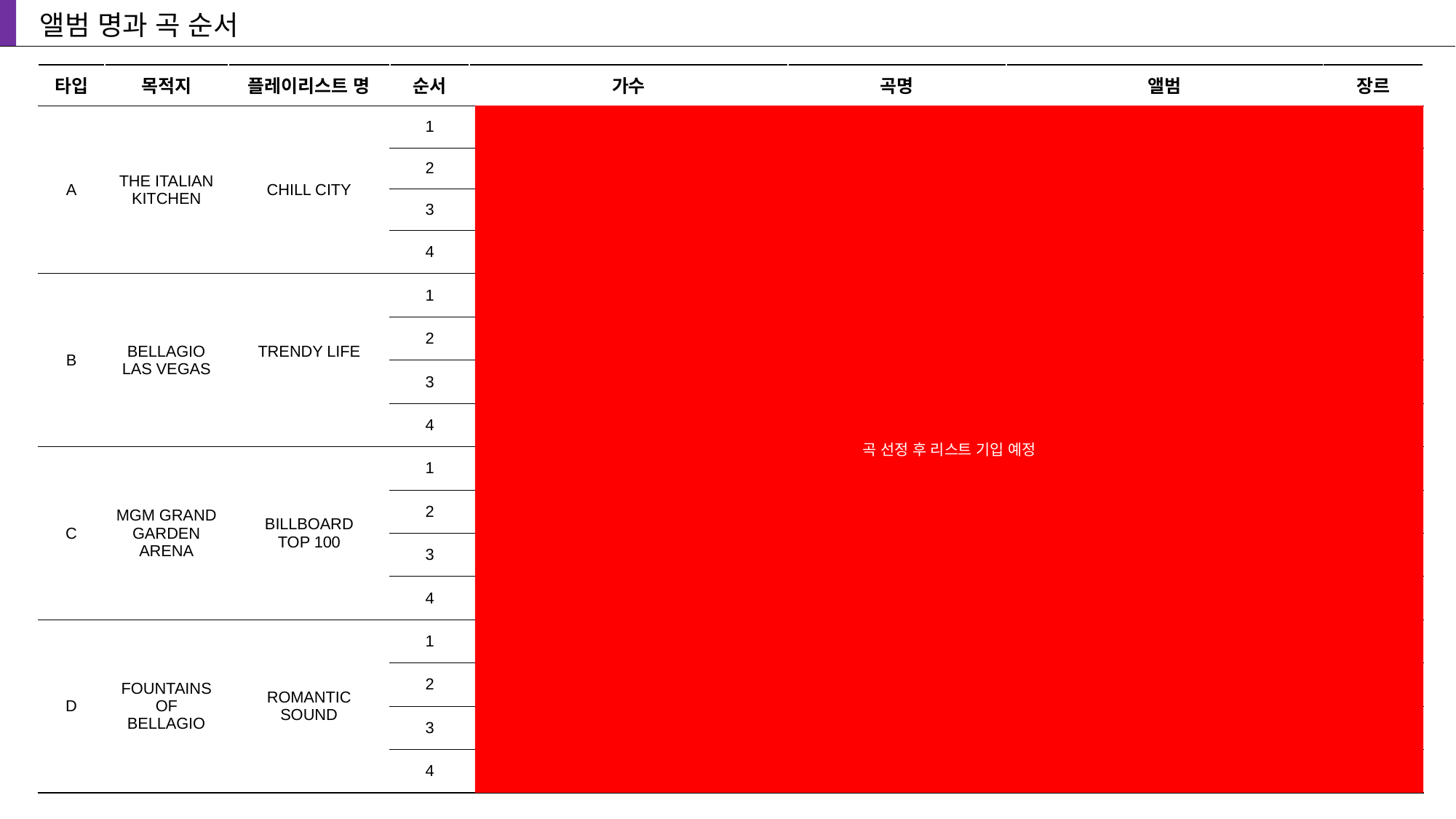

앨범 명과 곡 순서
| 타입 | 목적지 | 플레이리스트 명 | 순서 | 가수 | 곡명 | 앨범 | 장르 |
| --- | --- | --- | --- | --- | --- | --- | --- |
| A | THE ITALIAN KITCHEN | CHILL CITY | 1 |  |  |  |  |
|  |  |  | 2 |  |  |  |  |
|  |  |  | 3 |  |  |  |  |
|  |  |  | 4 |  |  |  |  |
| B | BELLAGIO LAS VEGAS | TRENDY LIFE | 1 |  |  |  |  |
|  |  |  | 2 |  |  |  |  |
|  |  |  | 3 |  |  |  |  |
|  |  |  | 4 |  |  |  |  |
| C | MGM GRAND GARDEN ARENA | BILLBOARD TOP 100 | 1 |  |  |  |  |
|  |  |  | 2 |  |  |  |  |
|  |  |  | 3 |  |  |  |  |
|  |  |  | 4 |  |  |  |  |
| D | FOUNTAINS OF BELLAGIO | ROMANTIC SOUND | 1 |  |  |  |  |
|  |  |  | 2 |  |  |  |  |
|  |  |  | 3 |  |  |  |  |
|  |  |  | 4 |  |  |  |  |
곡 선정 후 리스트 기입 예정